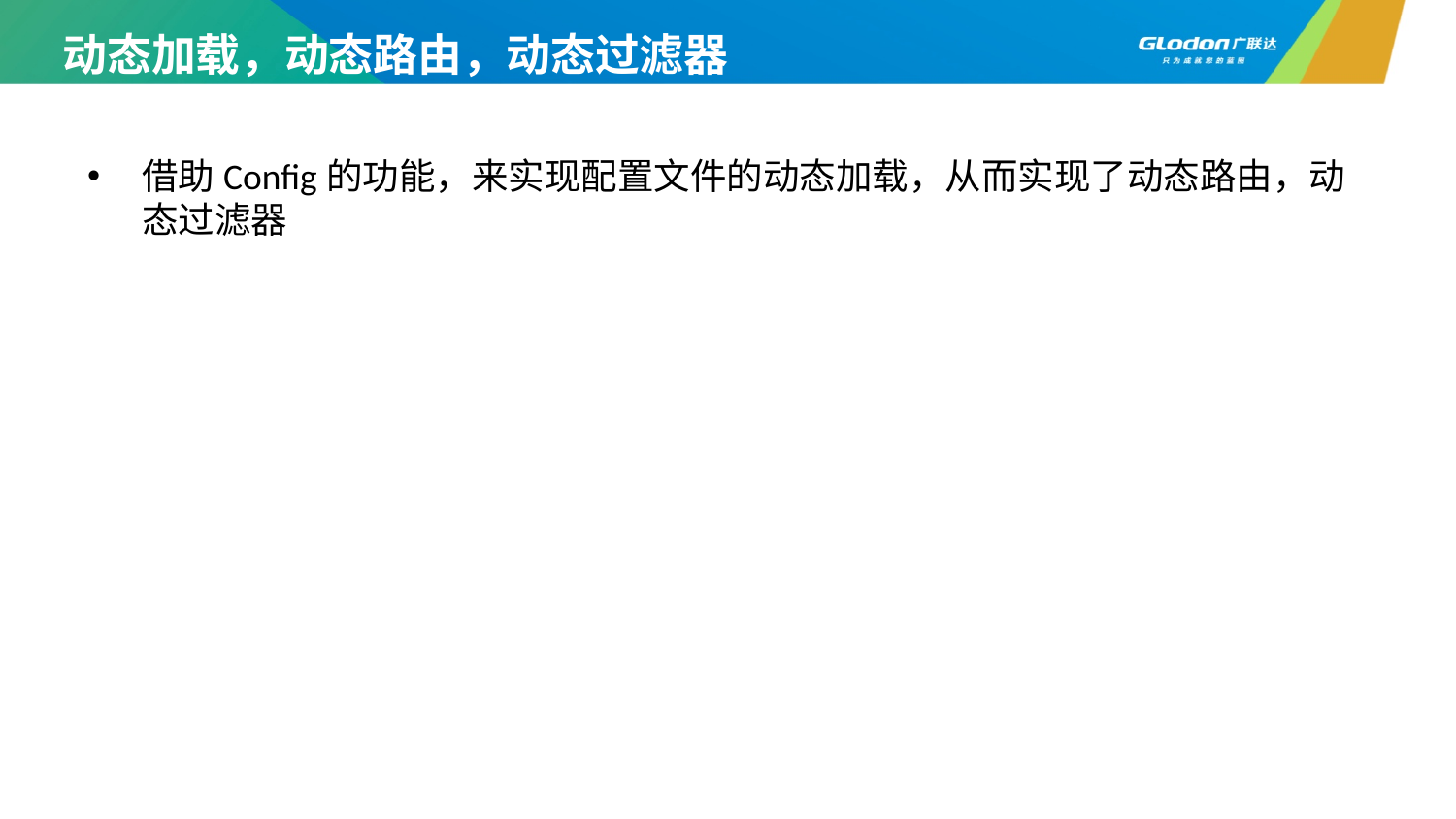

# 动态加载，动态路由，动态过滤器
借助Config的功能，来实现配置文件的动态加载，从而实现了动态路由，动态过滤器